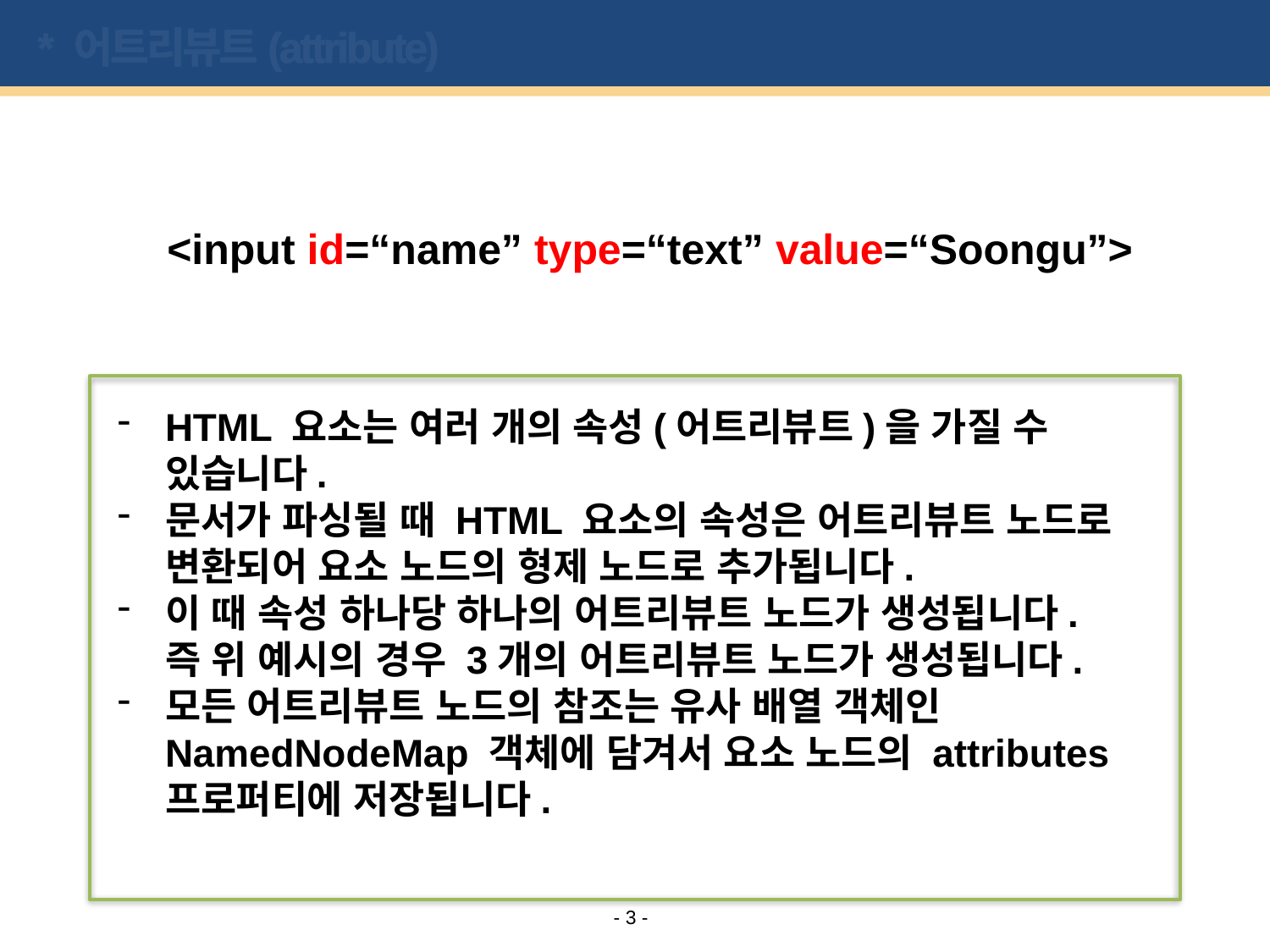

# * 어트리뷰트(attribute)
<input id=“name” type=“text” value=“Soongu”>

HTML 요소는 여러 개의 속성(어트리뷰트)을 가질 수 있습니다.
문서가 파싱될 때 HTML 요소의 속성은 어트리뷰트 노드로 변환되어 요소 노드의 형제 노드로 추가됩니다.
이 때 속성 하나당 하나의 어트리뷰트 노드가 생성됩니다. 즉 위 예시의 경우 3개의 어트리뷰트 노드가 생성됩니다.
모든 어트리뷰트 노드의 참조는 유사 배열 객체인 NamedNodeMap 객체에 담겨서 요소 노드의 attributes 프로퍼티에 저장됩니다.